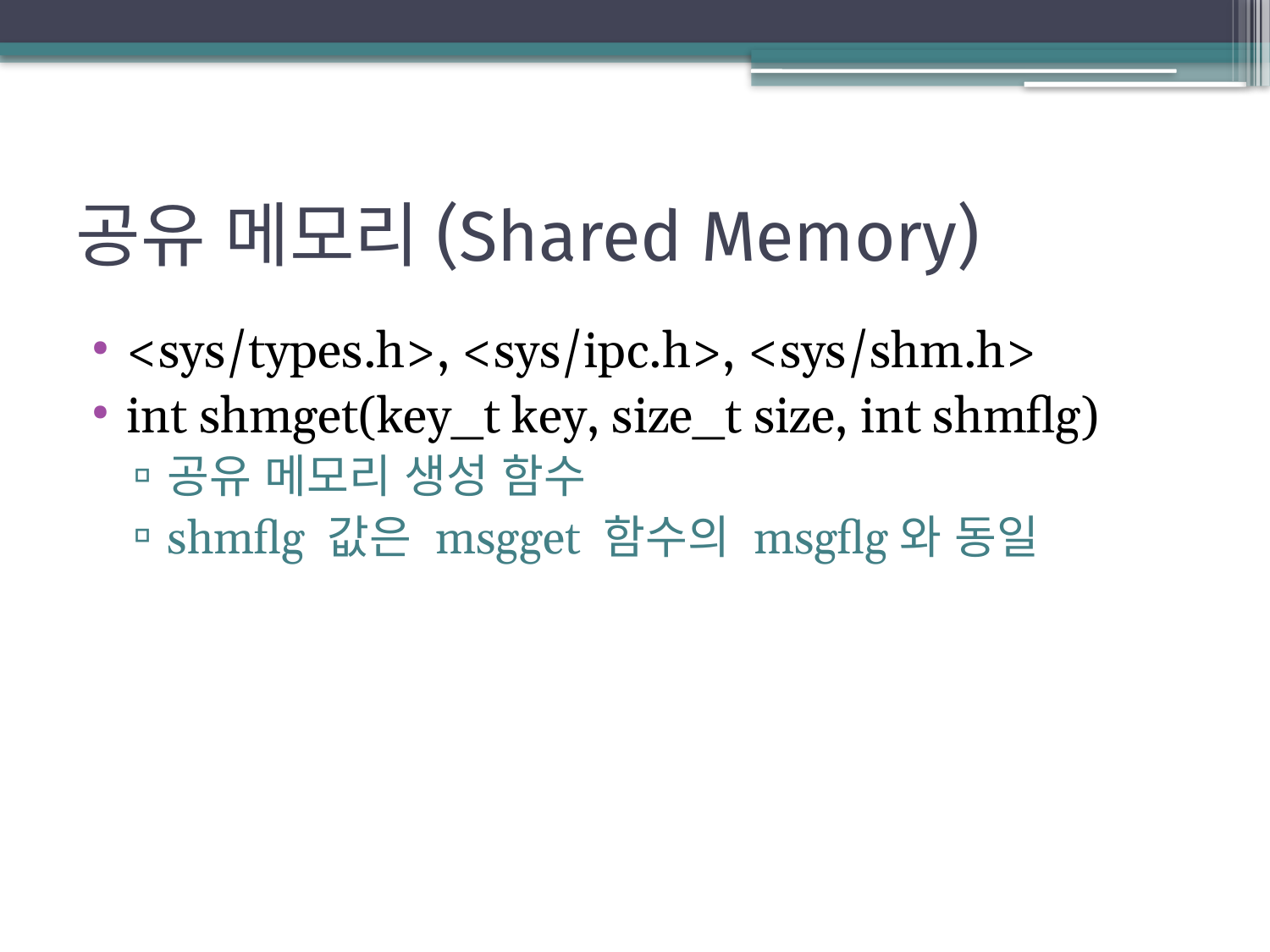

# 공유 메모리(Shared Memory)
<sys/types.h>, <sys/ipc.h>, <sys/shm.h>
int shmget(key_t key, size_t size, int shmflg)
공유 메모리 생성 함수
shmflg 값은 msgget 함수의 msgflg와 동일